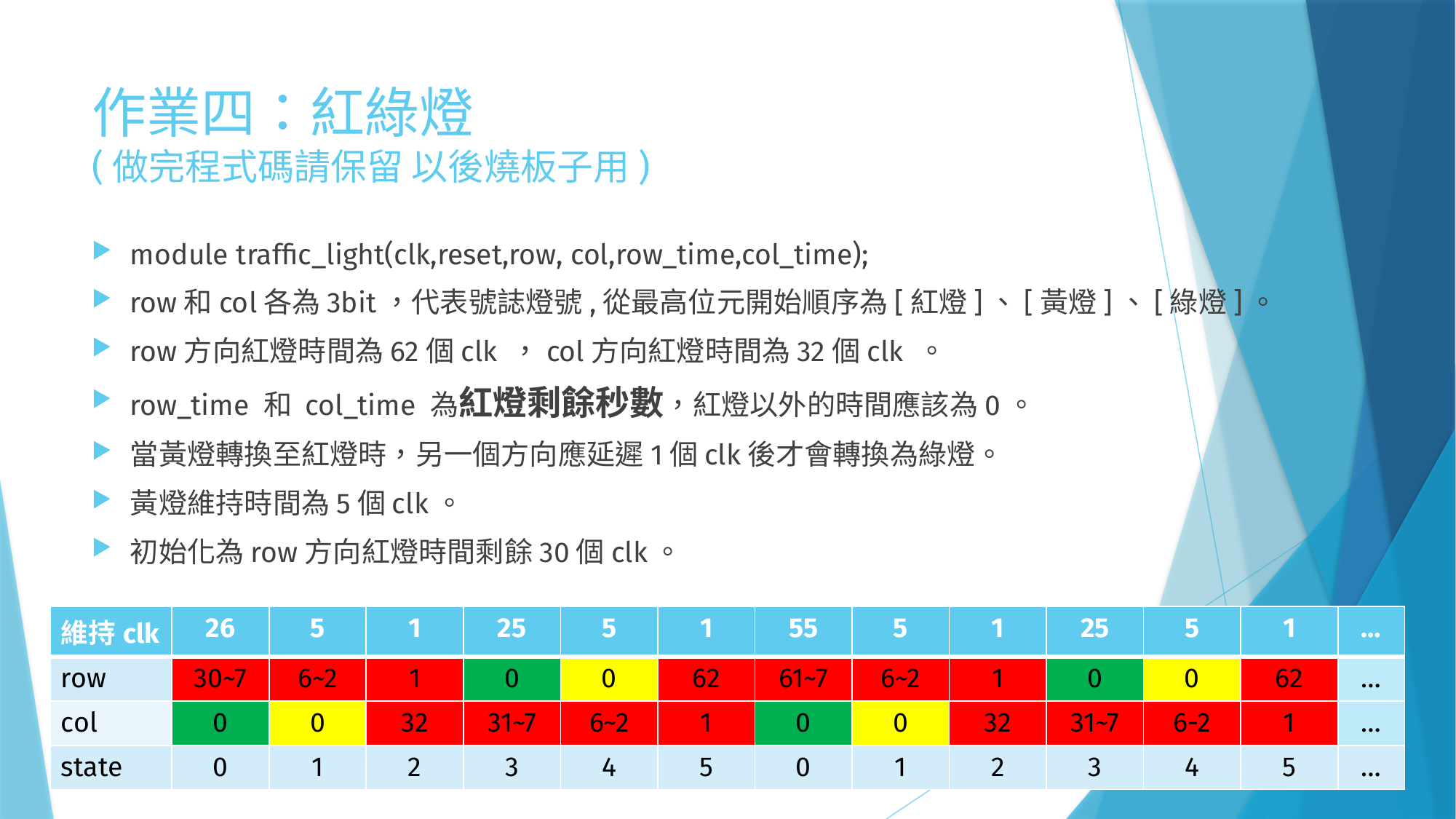

# 作業四：紅綠燈　 (做完程式碼請保留 以後燒板子用)
module traffic_light(clk,reset,row, col,row_time,col_time);
row和col各為3bit，代表號誌燈號,從最高位元開始順序為[紅燈]、[黃燈]、[綠燈]。
row方向紅燈時間為62個clk ，col方向紅燈時間為32個clk 。
row_time 和 col_time 為紅燈剩餘秒數，紅燈以外的時間應該為0。
當黃燈轉換至紅燈時，另一個方向應延遲1個clk後才會轉換為綠燈。
黃燈維持時間為5個clk。
初始化為row方向紅燈時間剩餘30個clk。
| 維持clk | 26 | 5 | 1 | 25 | 5 | 1 | 55 | 5 | 1 | 25 | 5 | 1 | … |
| --- | --- | --- | --- | --- | --- | --- | --- | --- | --- | --- | --- | --- | --- |
| row | 30~7 | 6~2 | 1 | 0 | 0 | 62 | 61~7 | 6~2 | 1 | 0 | 0 | 62 | … |
| col | 0 | 0 | 32 | 31~7 | 6~2 | 1 | 0 | 0 | 32 | 31~7 | 6-2 | 1 | … |
| state | 0 | 1 | 2 | 3 | 4 | 5 | 0 | 1 | 2 | 3 | 4 | 5 | … |